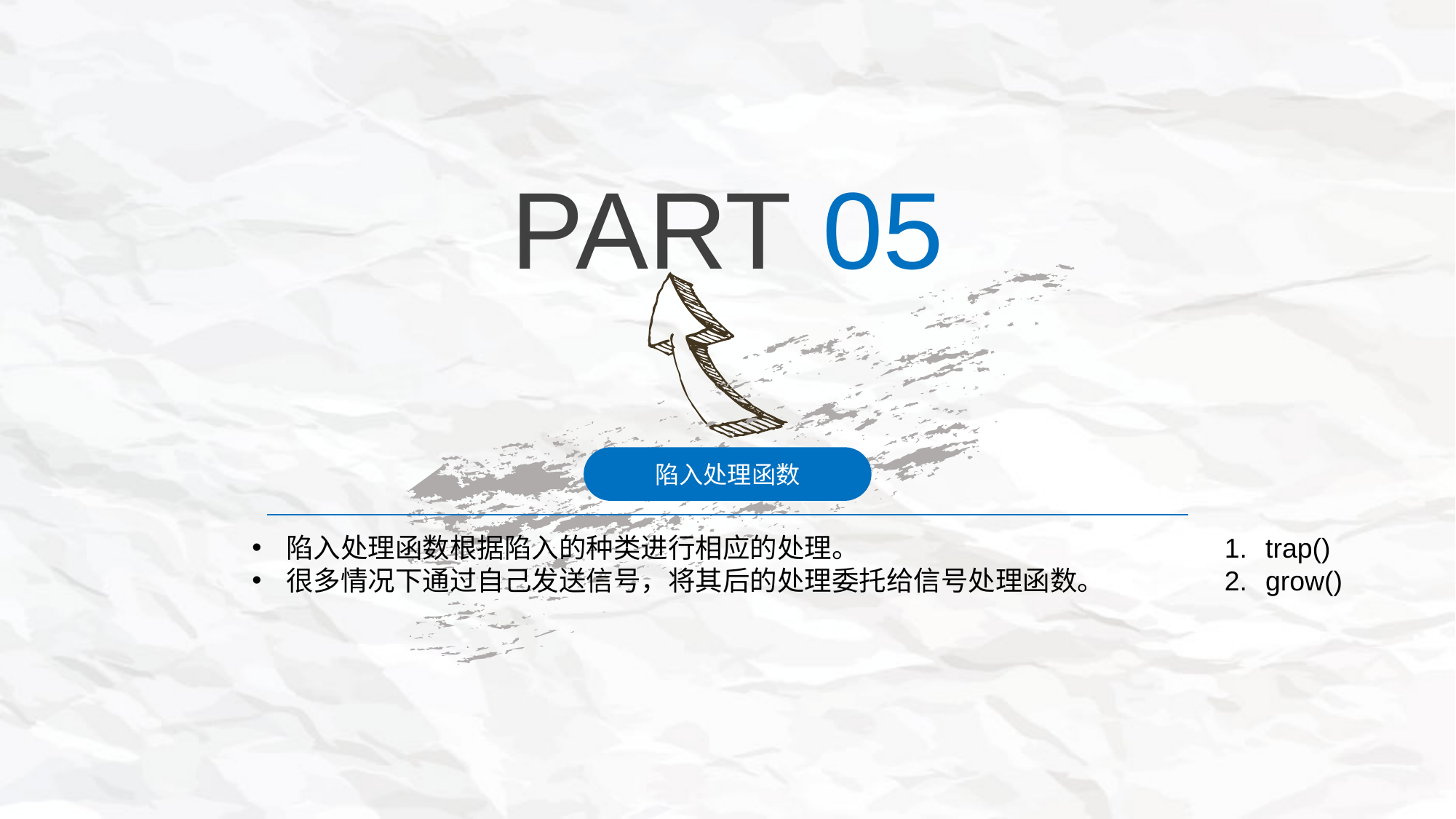

PART 05

陷入处理函数
陷入处理函数根据陷入的种类进行相应的处理。
很多情况下通过自己发送信号，将其后的处理委托给信号处理函数。
trap()
grow()